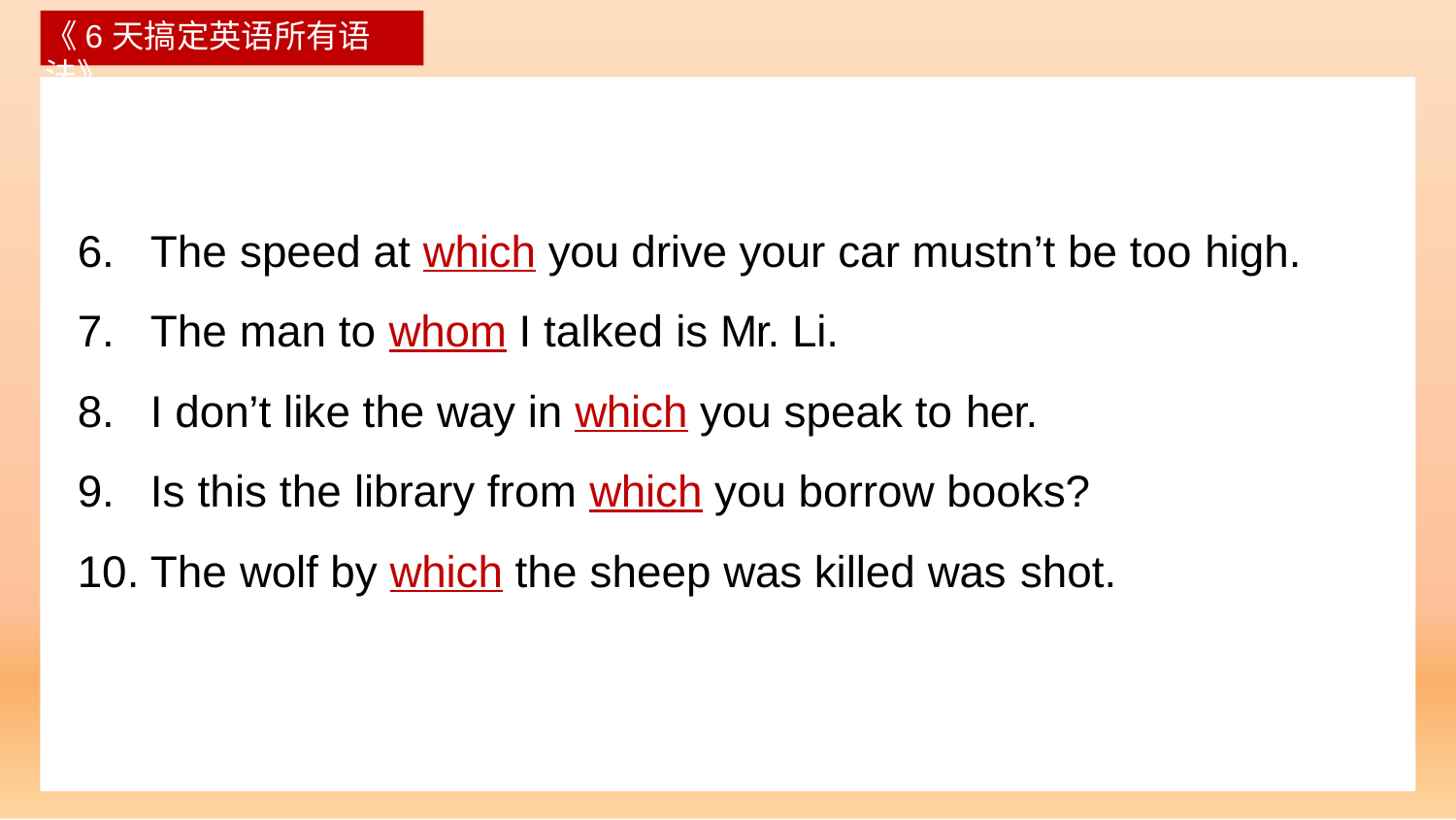

# 《6天搞定英语所有语法》
The speed at which you drive your car mustn’t be too high.
The man to whom I talked is Mr. Li.
I don’t like the way in which you speak to her.
Is this the library from which you borrow books?
The wolf by which the sheep was killed was shot.